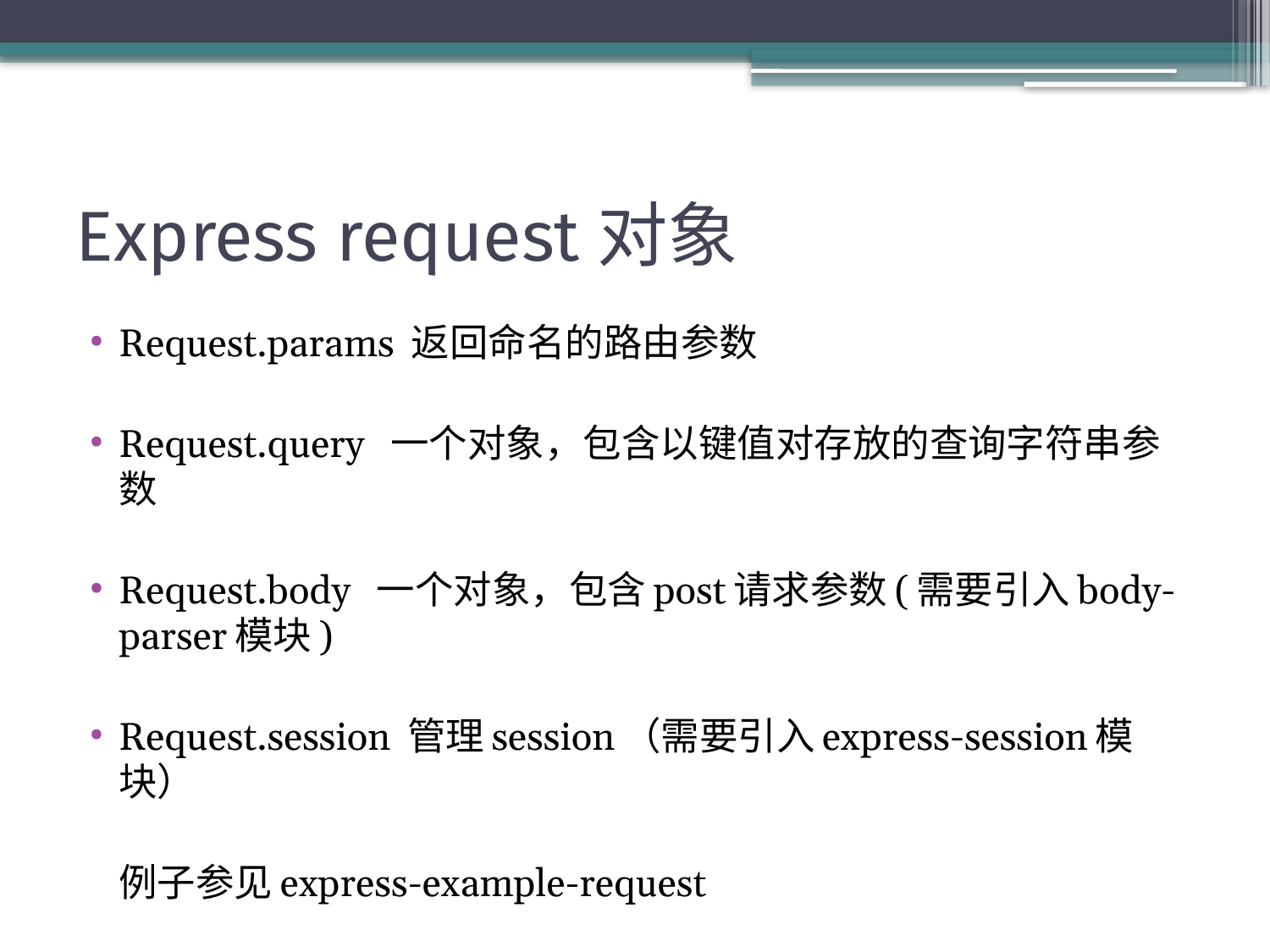

# Express request对象
Request.params 返回命名的路由参数

Request.query  一个对象，包含以键值对存放的查询字符串参数

Request.body  一个对象，包含post请求参数(需要引入body-parser模块)

Request.session 管理session（需要引入express-session模块）

		例子参见express-example-request